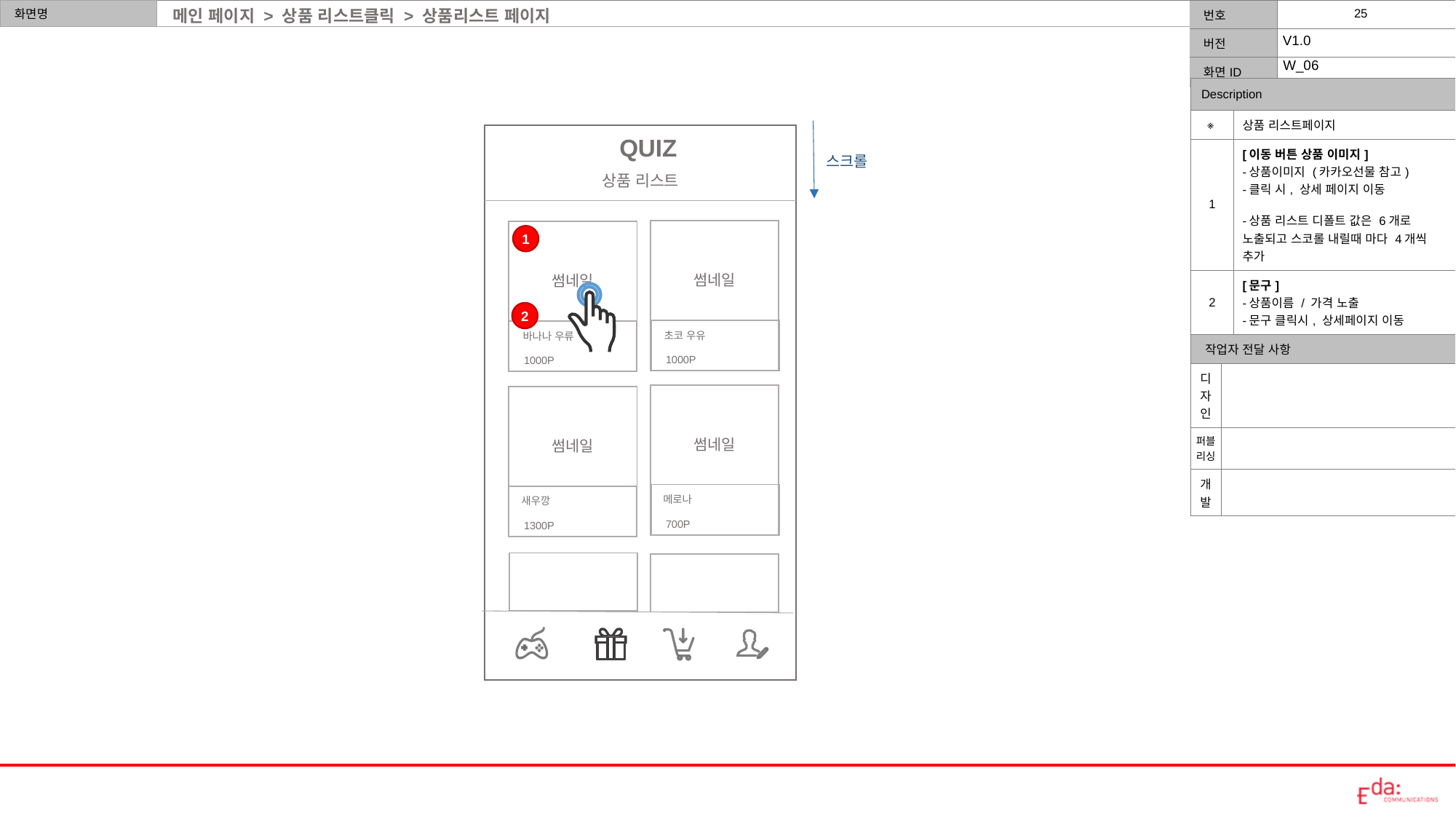

메인 페이지 > 상품 리스트클릭 > 상품리스트 페이지
W_06
| Description |  |  |
| --- | --- | --- |
| ※ |  | 상품 리스트페이지 |
| 1 |  | [이동 버튼 상품 이미지] -상품이미지 (카카오선물 참고) -클릭 시, 상세 페이지 이동 -상품 리스트 디폴트 값은 6개로 노출되고 스코롤 내릴때 마다 4개씩 추가 |
| 2 |  | [문구] -상품이름 / 가격 노출 -문구 클릭시, 상세페이지 이동 |
| 작업자 전달 사항 |  |  |
| 디자인 |  |  |
| 퍼블리싱 |  |  |
| 개발 |  |  |

QUIZ
스크롤
상품 리스트

1
썸네일
썸네일

2

초코 우유
바나나 우류
1000P
1000P

썸네일
썸네일

메로나
새우깡
700P
1300P